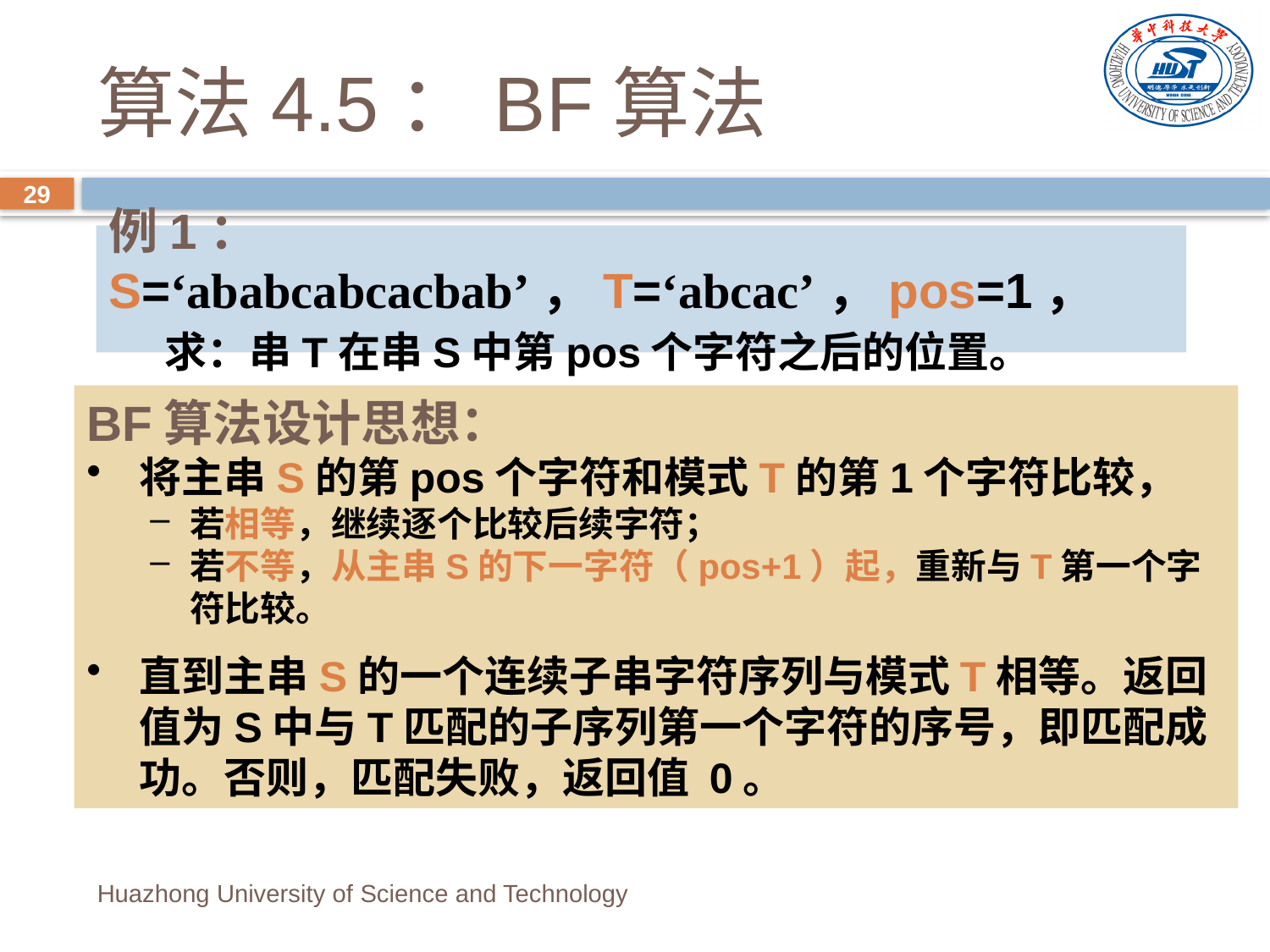

# 算法4.5：BF算法
29
例1： S=‘ababcabcacbab’，T=‘abcac’，pos=1，
     求：串T在串S中第pos个字符之后的位置。
BF算法设计思想：
将主串S的第pos个字符和模式T的第1个字符比较，
若相等，继续逐个比较后续字符；
若不等，从主串S的下一字符（pos+1）起，重新与T第一个字符比较。
直到主串S的一个连续子串字符序列与模式T相等。返回值为S中与T匹配的子序列第一个字符的序号，即匹配成功。否则，匹配失败，返回值 0。
Huazhong University of Science and Technology